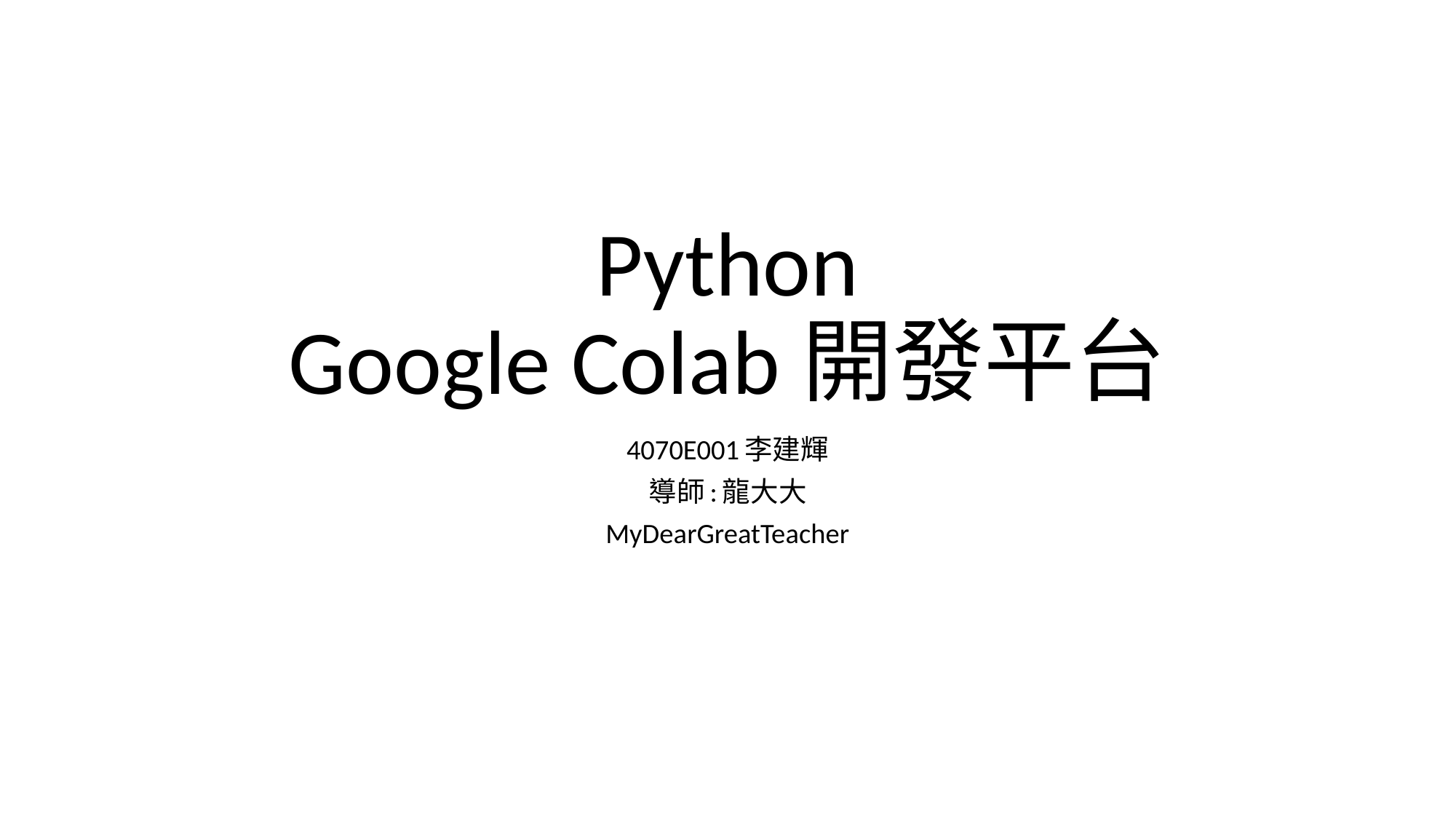

# Python Google Colab開發平台
4070E001李建輝
導師:龍大大
MyDearGreatTeacher